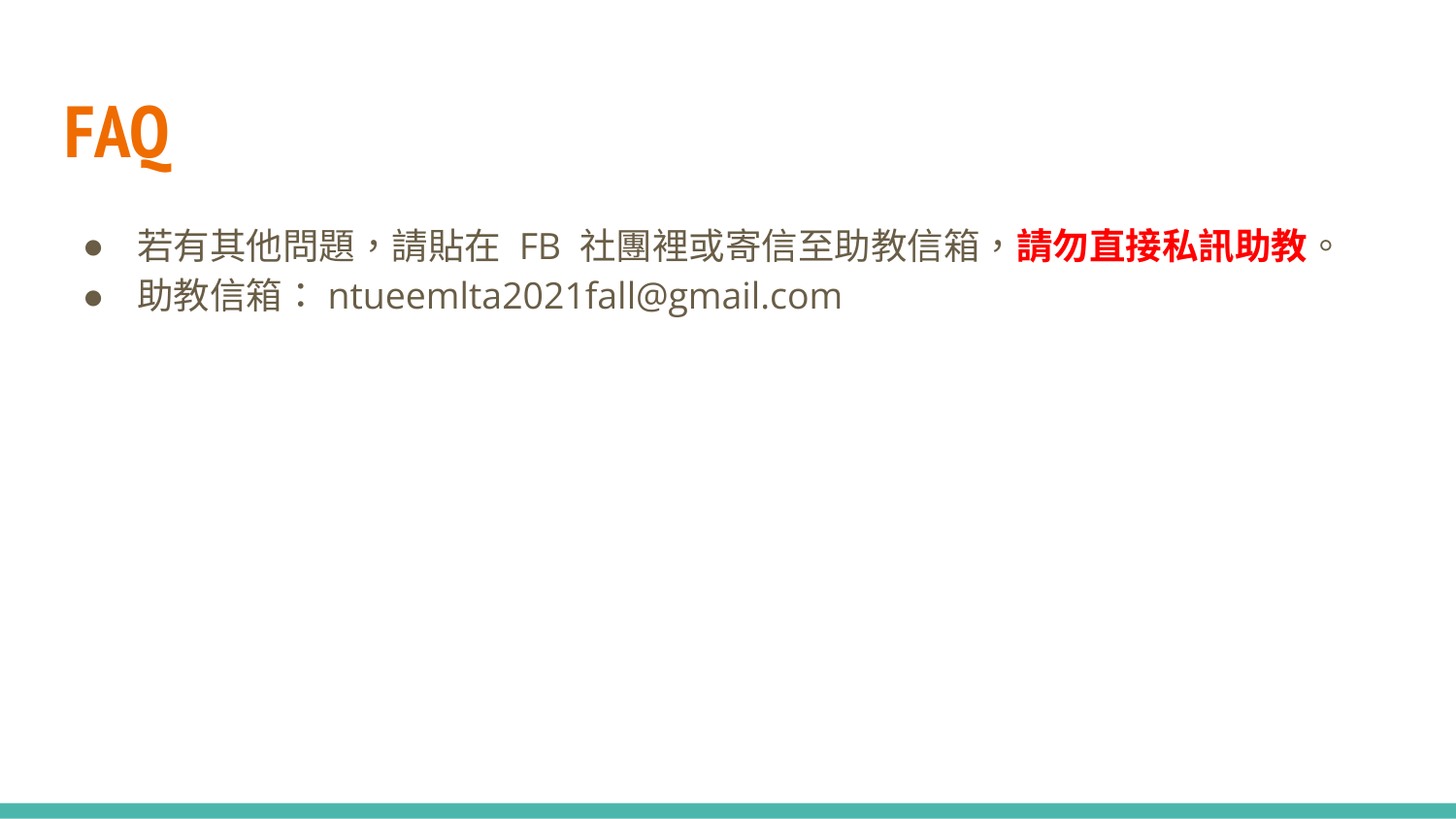

# FAQ
若有其他問題，請貼在 FB 社團裡或寄信至助教信箱，請勿直接私訊助教。
助教信箱：ntueemlta2021fall@gmail.com